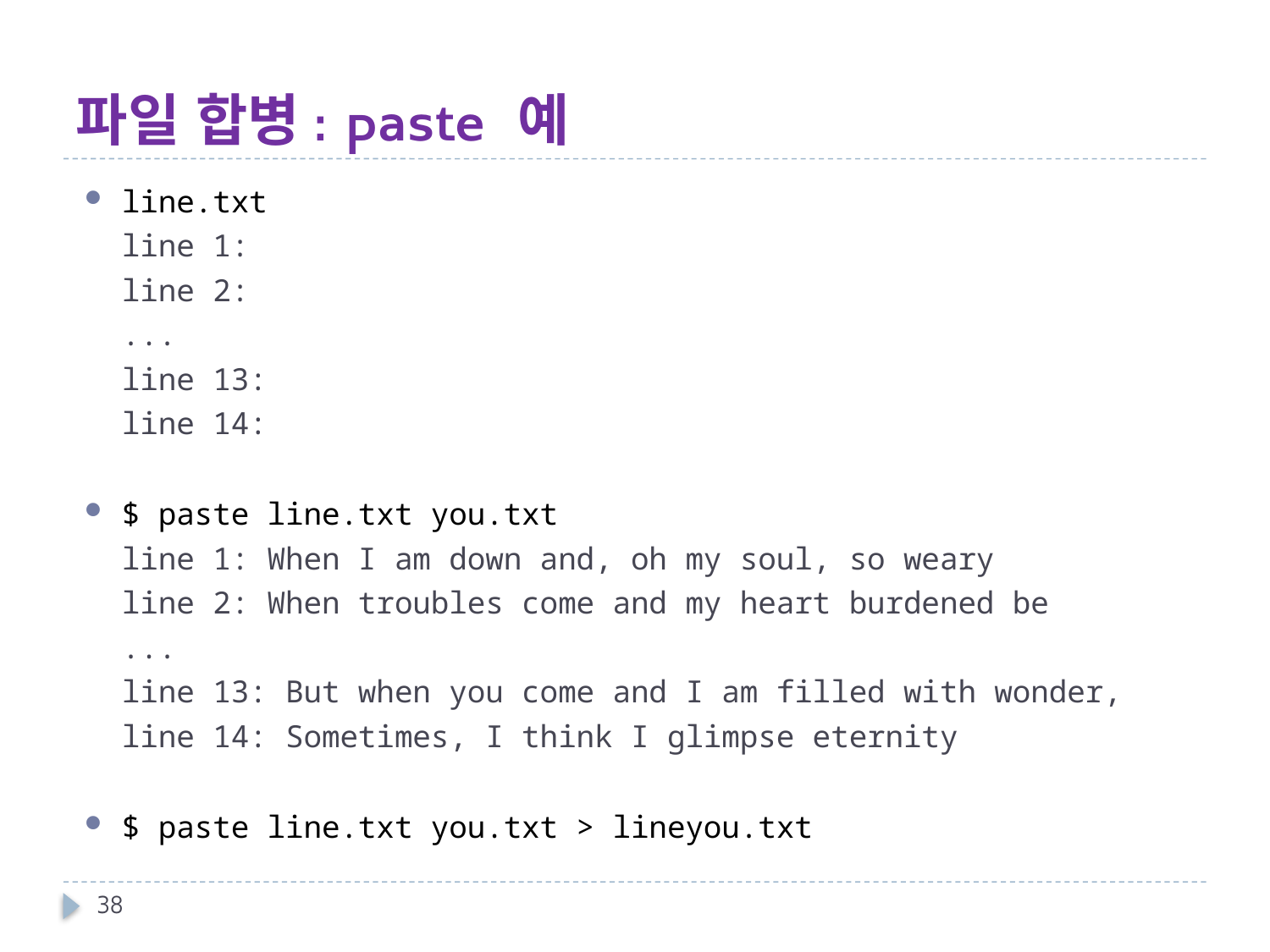

# 파일 합병: paste 예
line.txt
line 1:
line 2:
...
line 13:
line 14:

$ paste line.txt you.txt
line 1: When I am down and, oh my soul, so weary
line 2: When troubles come and my heart burdened be
...
line 13: But when you come and I am filled with wonder,
line 14: Sometimes, I think I glimpse eternity

$ paste line.txt you.txt > lineyou.txt

38